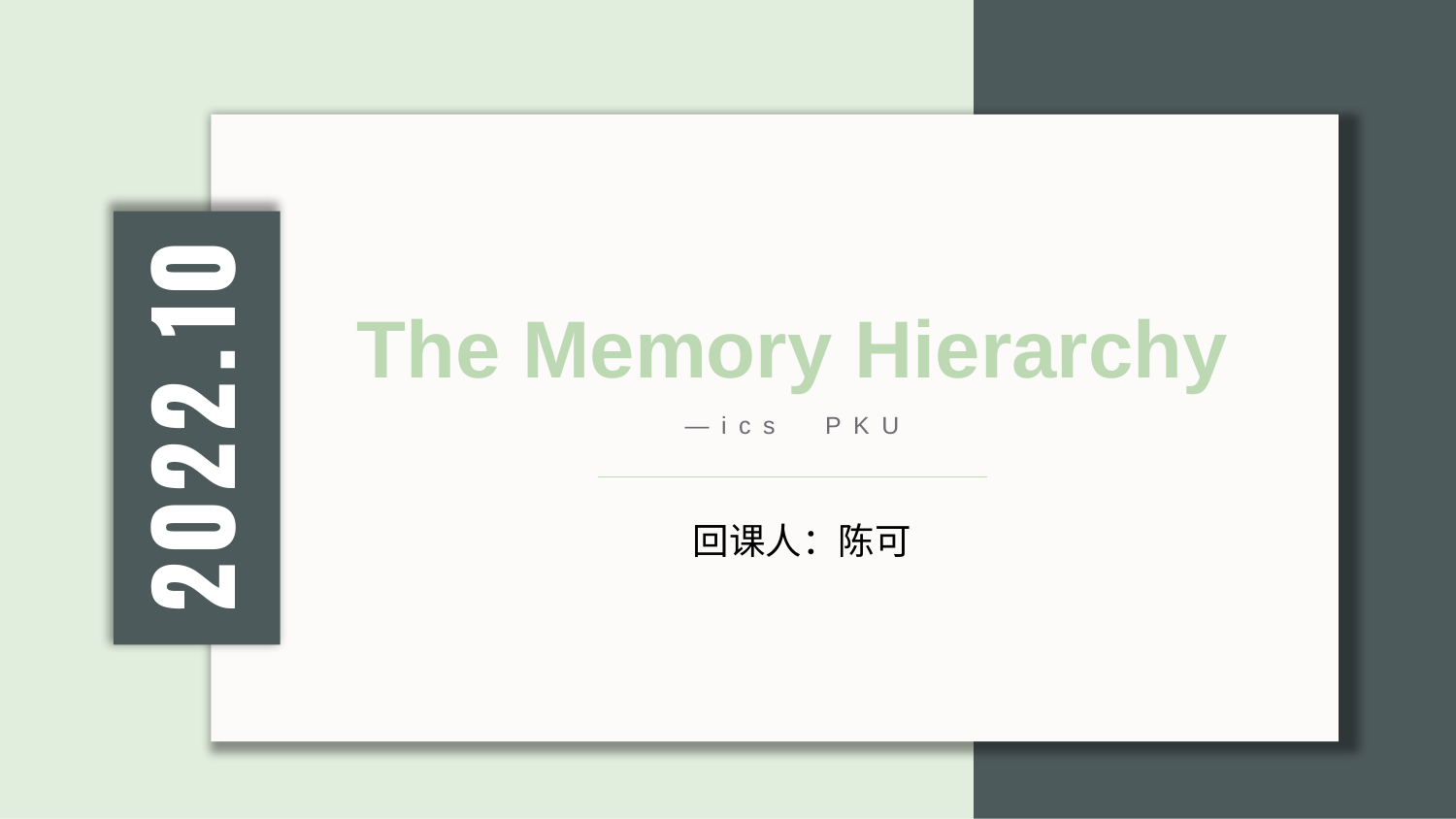

2022.10
The Memory Hierarchy
—ics  PKU
回课人：陈可